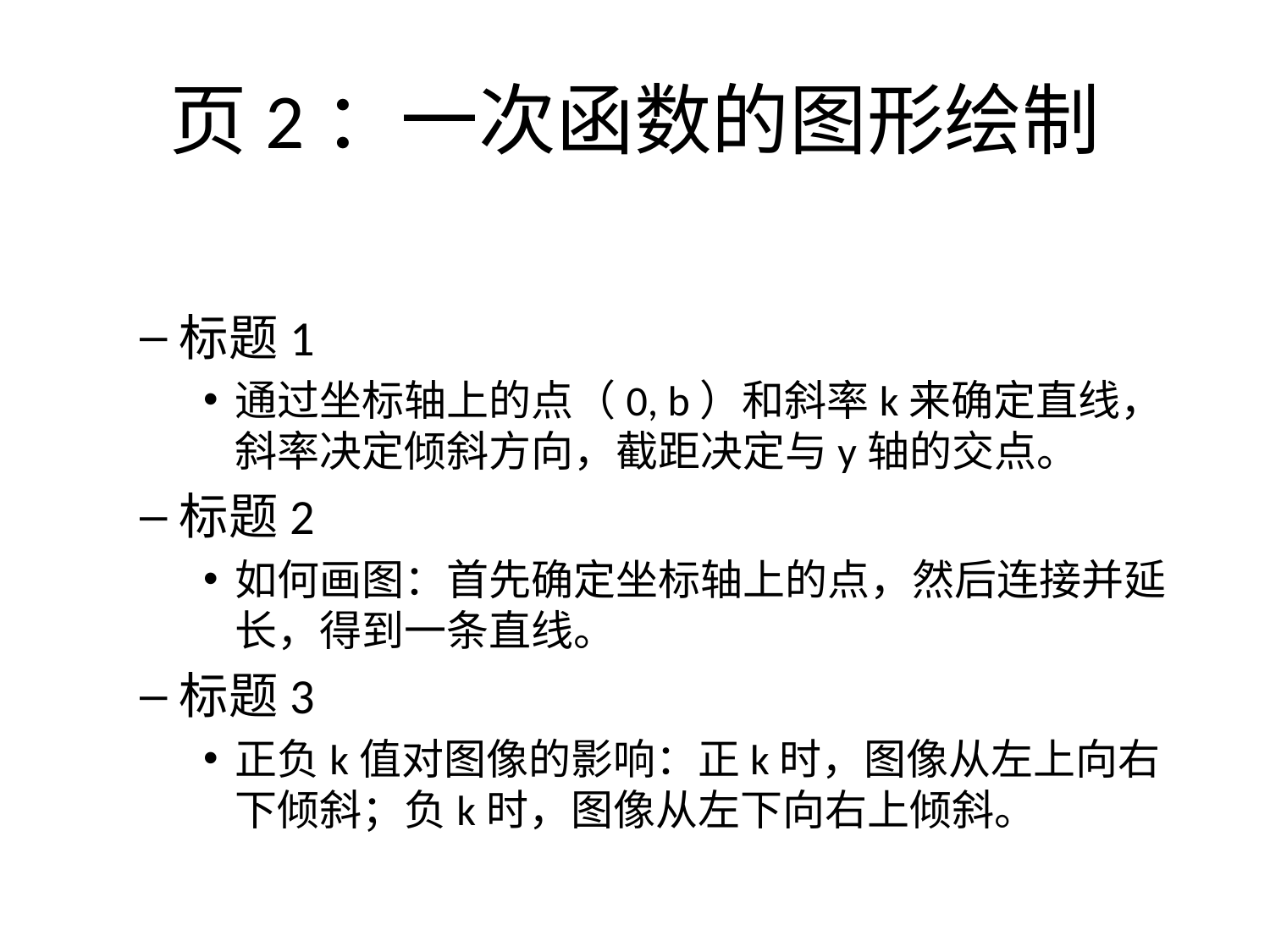

# 页2：一次函数的图形绘制

标题1
通过坐标轴上的点（0, b）和斜率k来确定直线，斜率决定倾斜方向，截距决定与y轴的交点。
标题2
如何画图：首先确定坐标轴上的点，然后连接并延长，得到一条直线。
标题3
正负k值对图像的影响：正k时，图像从左上向右下倾斜；负k时，图像从左下向右上倾斜。